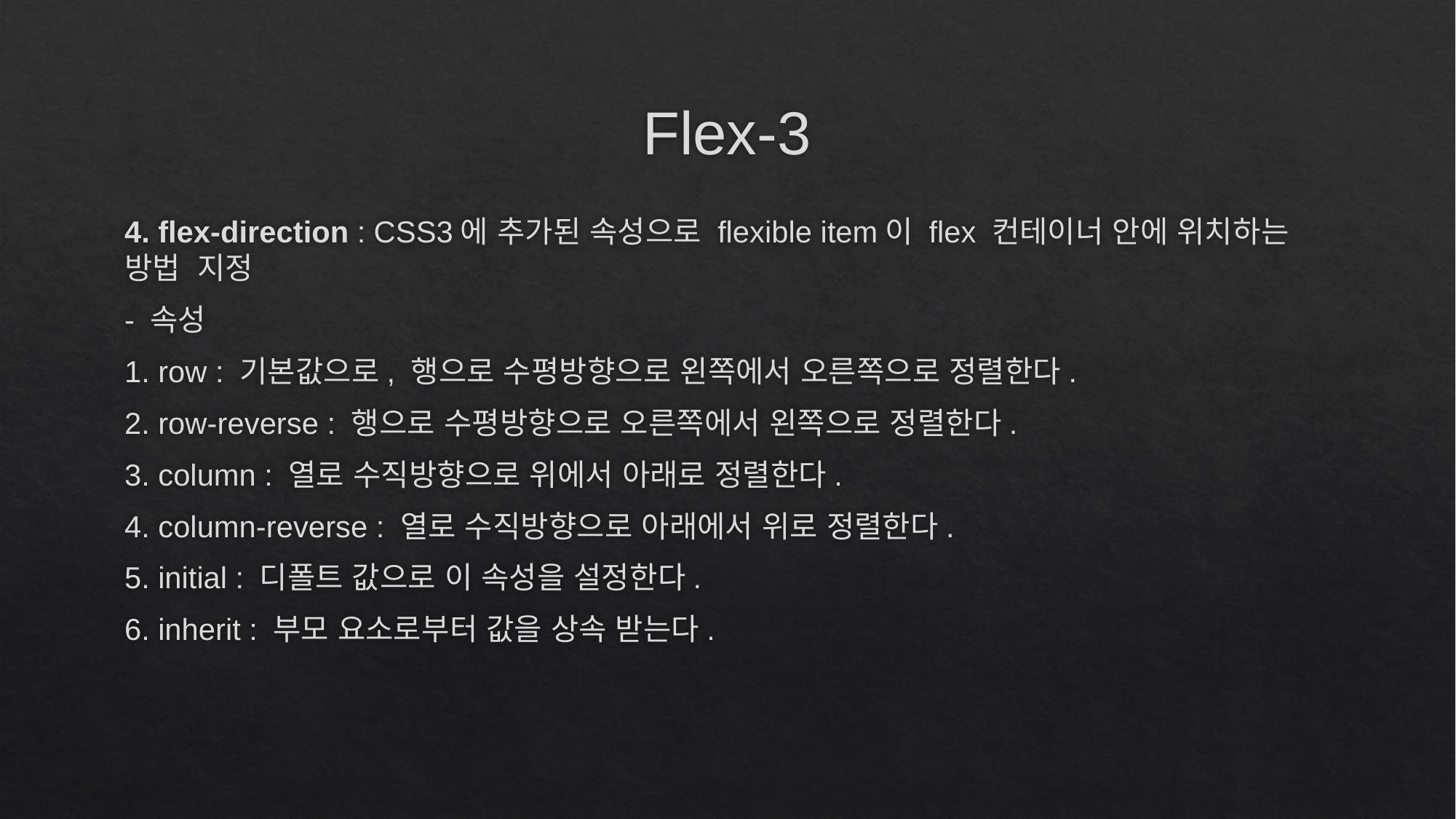

# Flex-3
4. flex-direction : CSS3에 추가된 속성으로 flexible item이 flex 컨테이너 안에 위치하는 방법  지정
- 속성
1. row : 기본값으로, 행으로 수평방향으로 왼쪽에서 오른쪽으로 정렬한다.
2. row-reverse : 행으로 수평방향으로 오른쪽에서 왼쪽으로 정렬한다.
3. column : 열로 수직방향으로 위에서 아래로 정렬한다.
4. column-reverse : 열로 수직방향으로 아래에서 위로 정렬한다.
5. initial : 디폴트 값으로 이 속성을 설정한다.
6. inherit : 부모 요소로부터 값을 상속 받는다.